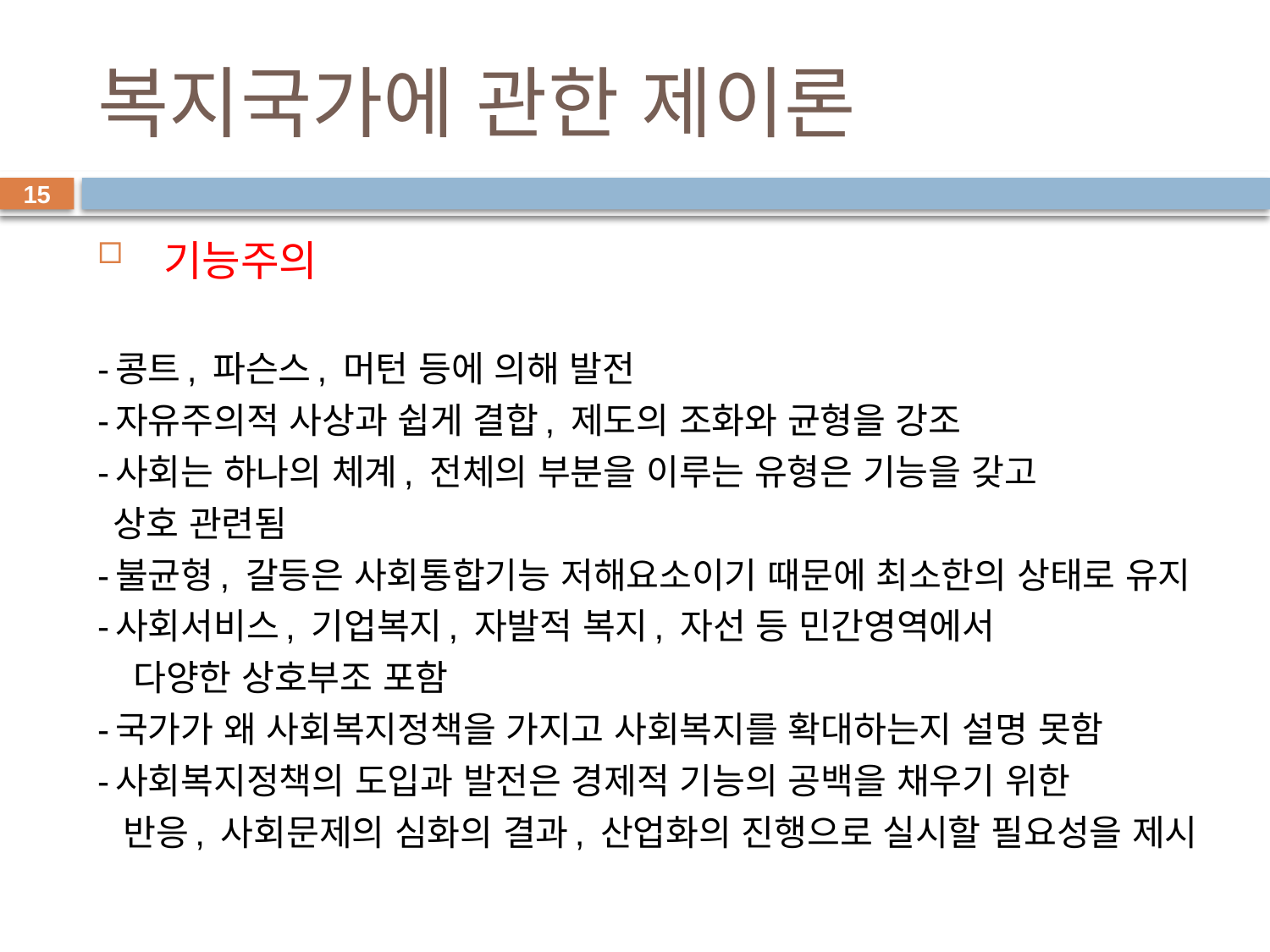

# 복지국가에 관한 제이론
15
 기능주의

-콩트, 파슨스, 머턴 등에 의해 발전
-자유주의적 사상과 쉽게 결합, 제도의 조화와 균형을 강조
-사회는 하나의 체계, 전체의 부분을 이루는 유형은 기능을 갖고
 상호 관련됨
-불균형, 갈등은 사회통합기능 저해요소이기 때문에 최소한의 상태로 유지
-사회서비스, 기업복지, 자발적 복지, 자선 등 민간영역에서
   다양한 상호부조 포함
-국가가 왜 사회복지정책을 가지고 사회복지를 확대하는지 설명 못함
-사회복지정책의 도입과 발전은 경제적 기능의 공백을 채우기 위한
  반응, 사회문제의 심화의 결과, 산업화의 진행으로 실시할 필요성을 제시